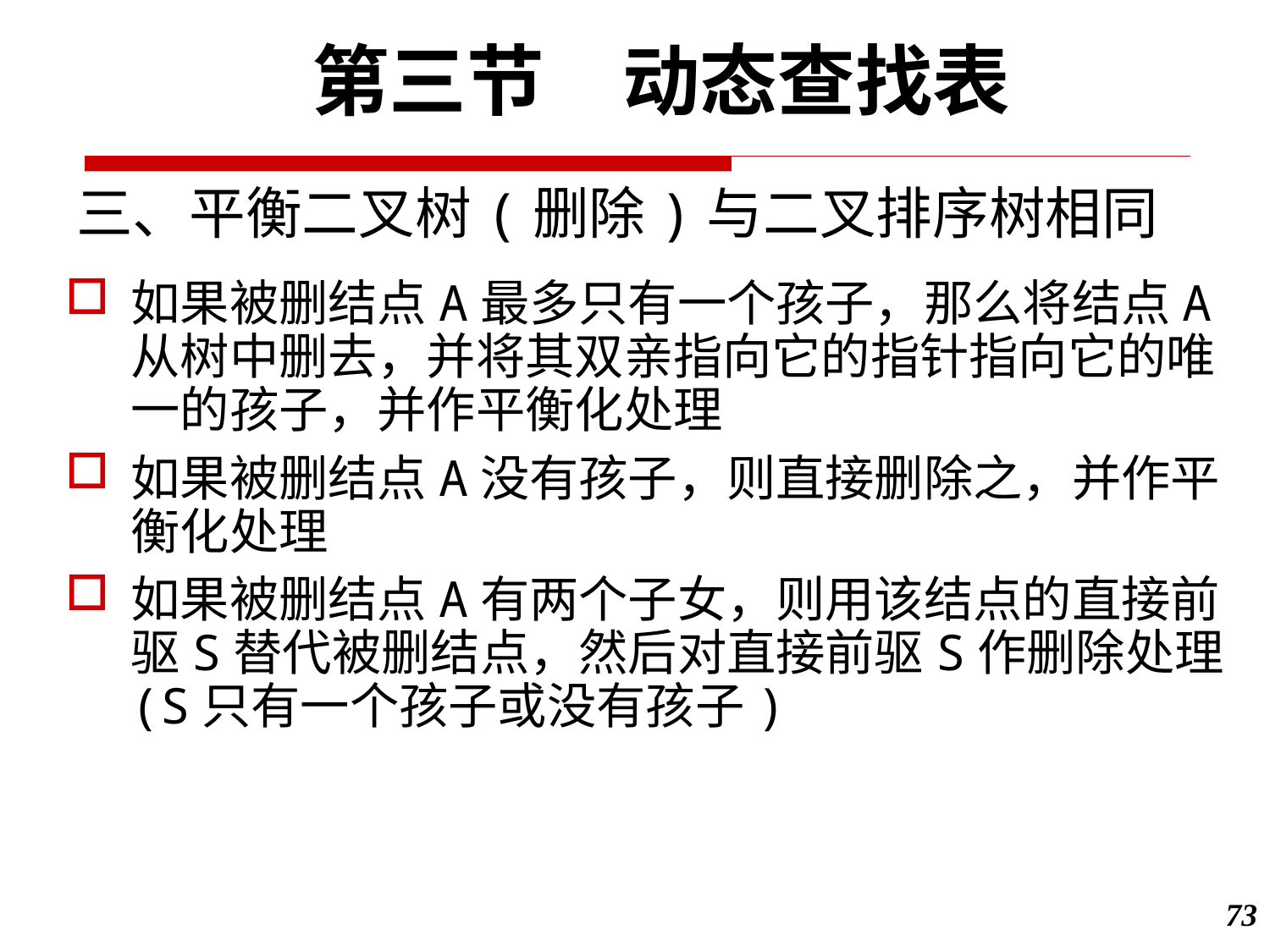

第三节　动态查找表
三、平衡二叉树(删除)与二叉排序树相同
如果被删结点A最多只有一个孩子，那么将结点A从树中删去，并将其双亲指向它的指针指向它的唯一的孩子，并作平衡化处理
如果被删结点A没有孩子，则直接删除之，并作平衡化处理
如果被删结点A有两个子女，则用该结点的直接前驱S替代被删结点，然后对直接前驱S作删除处理(S只有一个孩子或没有孩子)
73